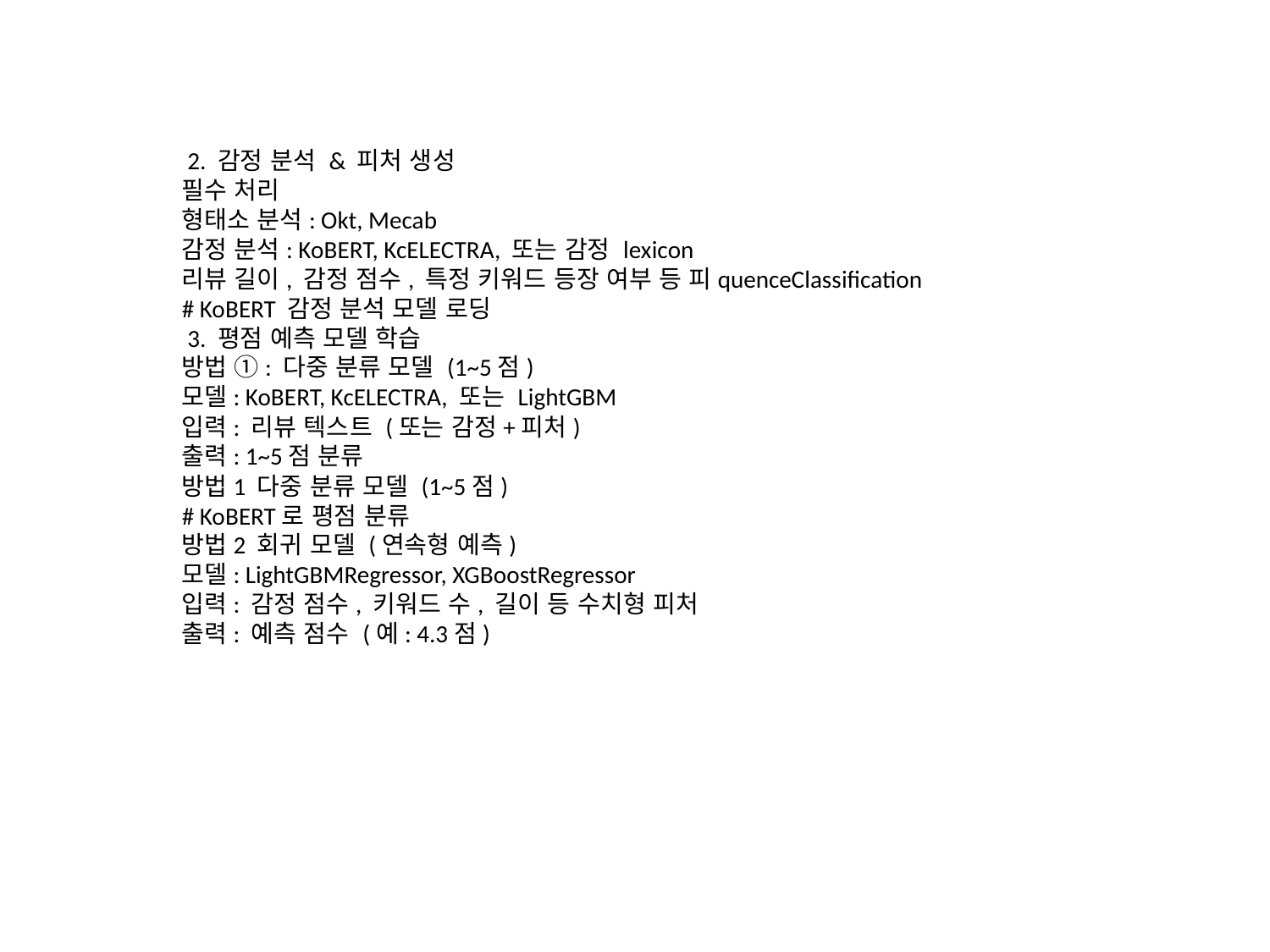

2. 감정 분석 & 피처 생성
필수 처리
형태소 분석: Okt, Mecab
감정 분석: KoBERT, KcELECTRA, 또는 감정 lexicon
리뷰 길이, 감정 점수, 특정 키워드 등장 여부 등 피quenceClassification
# KoBERT 감정 분석 모델 로딩
 3. 평점 예측 모델 학습
방법 ①: 다중 분류 모델 (1~5점)
모델: KoBERT, KcELECTRA, 또는 LightGBM
입력: 리뷰 텍스트 (또는 감정+피처)
출력: 1~5점 분류
방법1 다중 분류 모델 (1~5점)
# KoBERT로 평점 분류
방법2 회귀 모델 (연속형 예측)
모델: LightGBMRegressor, XGBoostRegressor
입력: 감정 점수, 키워드 수, 길이 등 수치형 피처
출력: 예측 점수 (예: 4.3점)